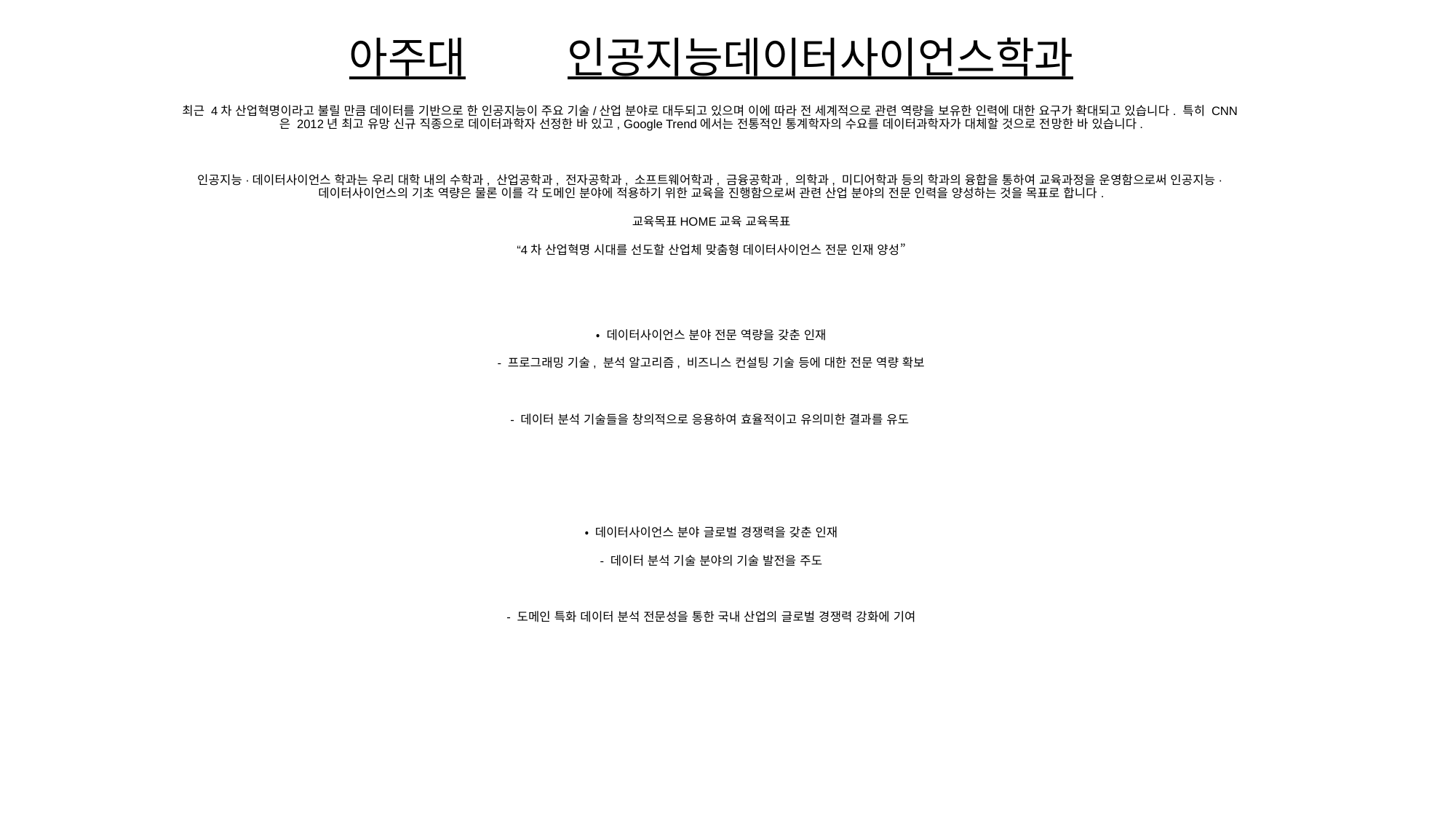

# 아주대	인공지능데이터사이언스학과
최근 4차 산업혁명이라고 불릴 만큼 데이터를 기반으로 한 인공지능이 주요 기술/산업 분야로 대두되고 있으며 이에 따라 전 세계적으로 관련 역량을 보유한 인력에 대한 요구가 확대되고 있습니다. 특히 CNN은 2012년 최고 유망 신규 직종으로 데이터과학자 선정한 바 있고, Google Trend에서는 전통적인 통계학자의 수요를 데이터과학자가 대체할 것으로 전망한 바 있습니다.

인공지능·데이터사이언스 학과는 우리 대학 내의 수학과, 산업공학과, 전자공학과, 소프트웨어학과, 금융공학과, 의학과, 미디어학과 등의 학과의 융합을 통하여 교육과정을 운영함으로써 인공지능·데이터사이언스의 기초 역량은 물론 이를 각 도메인 분야에 적용하기 위한 교육을 진행함으로써 관련 산업 분야의 전문 인력을 양성하는 것을 목표로 합니다.
교육목표HOME교육 교육목표
“4차 산업혁명 시대를 선도할 산업체 맞춤형 데이터사이언스 전문 인재 양성”

• 데이터사이언스 분야 전문 역량을 갖춘 인재
- 프로그래밍 기술, 분석 알고리즘, 비즈니스 컨설팅 기술 등에 대한 전문 역량 확보

- 데이터 분석 기술들을 창의적으로 응용하여 효율적이고 유의미한 결과를 유도

• 데이터사이언스 분야 글로벌 경쟁력을 갖춘 인재
- 데이터 분석 기술 분야의 기술 발전을 주도

- 도메인 특화 데이터 분석 전문성을 통한 국내 산업의 글로벌 경쟁력 강화에 기여